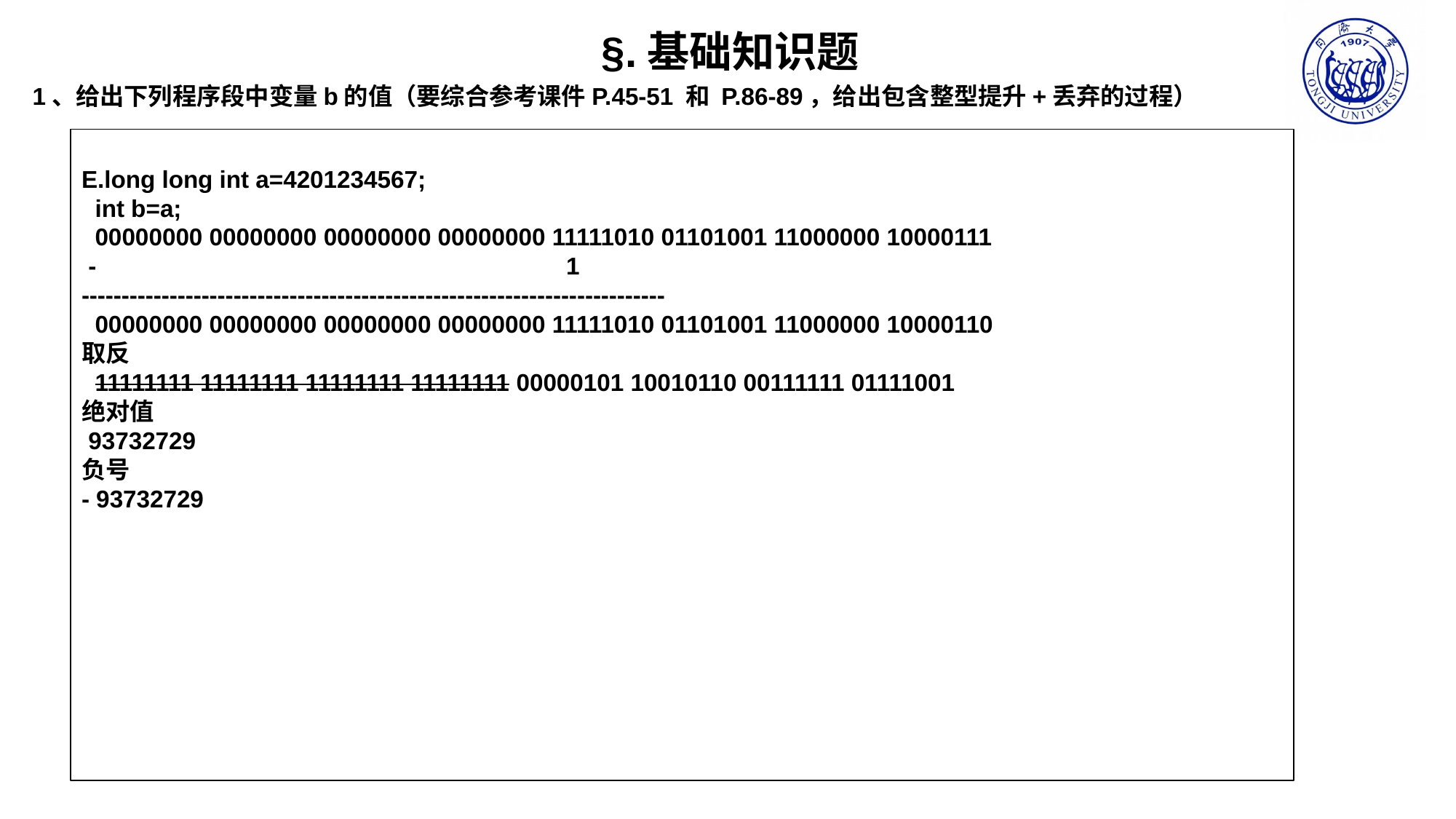

§.基础知识题
1、给出下列程序段中变量b的值（要综合参考课件P.45-51 和 P.86-89，给出包含整型提升+丢弃的过程）

E.long long int a=4201234567;
  int b=a;
  00000000 00000000 00000000 00000000 11111010 01101001 11000000 10000111
 -                                                                      1
-------------------------------------------------------------------------
  00000000 00000000 00000000 00000000 11111010 01101001 11000000 10000110
取反
  11111111 11111111 11111111 11111111 00000101 10010110 00111111 01111001
绝对值
 93732729
负号
- 93732729